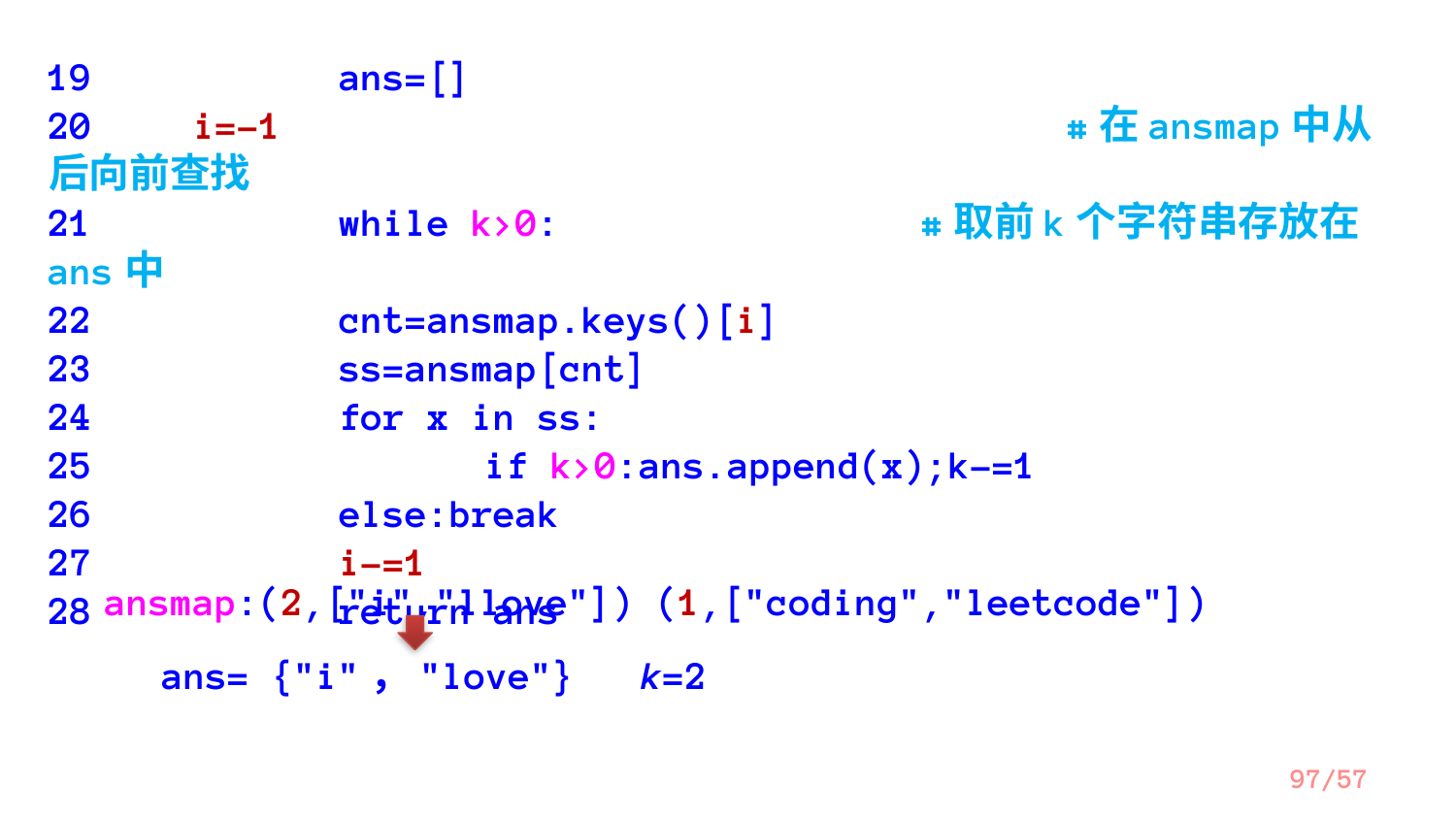

19   		ans=[]
20    	i=-1						#在ansmap中从后向前查找
21     	while k>0: 			#取前k个字符串存放在ans中
22      	cnt=ansmap.keys()[i]
23        	ss=ansmap[cnt]
24        	for x in ss:
25        		if k>0:ans.append(x);k-=1
26          	else:break
27        	i-=1
28     	return ans
ansmap:(2,["i","llove"]) (1,["coding","leetcode"])

ans= {"i"，"love"}   k=2
97/57